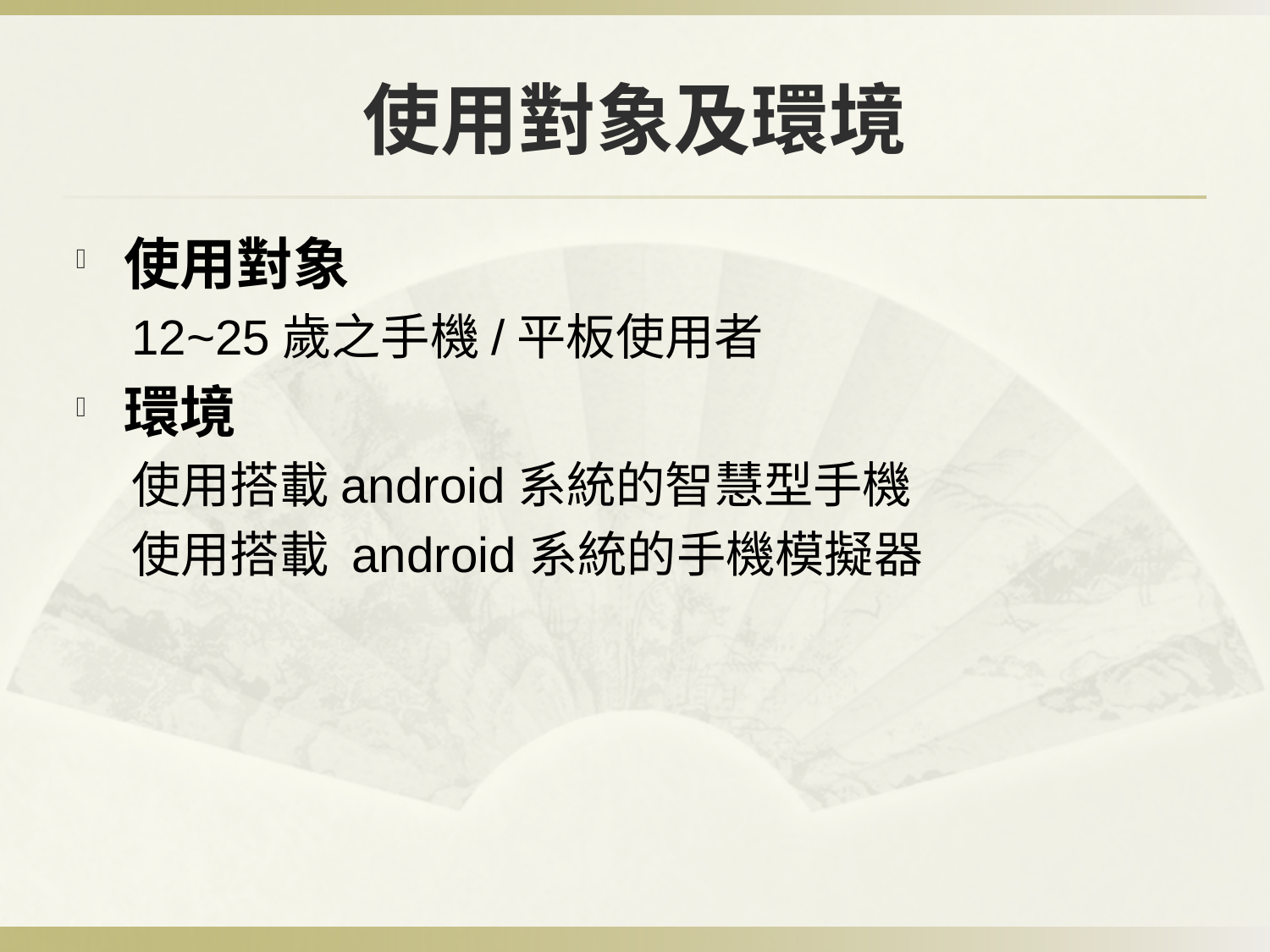

# 使用對象及環境
使用對象
12~25歲之手機/平板使用者
環境
使用搭載android系統的智慧型手機
使用搭載 android系統的手機模擬器